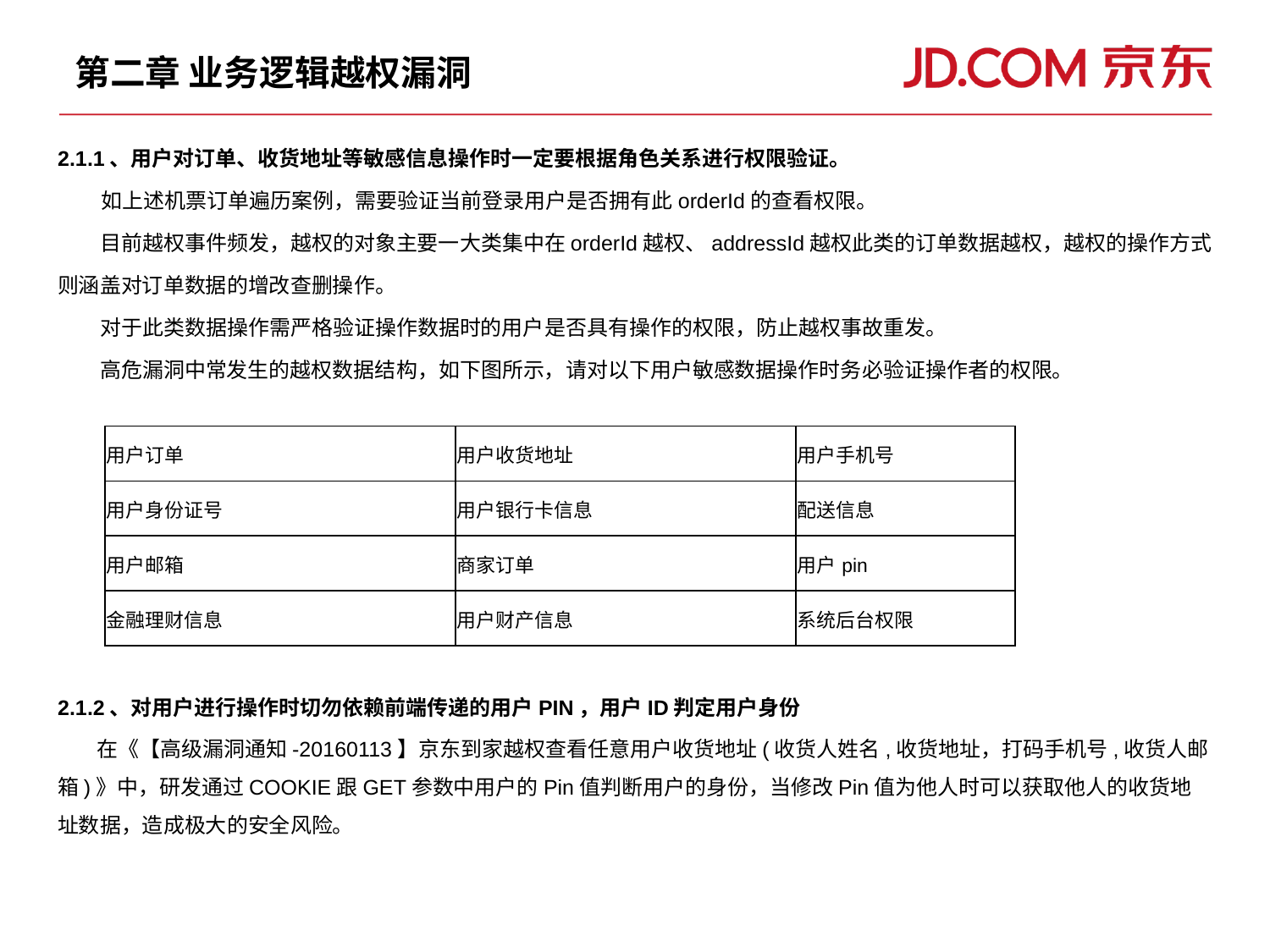

# 第二章 业务逻辑越权漏洞
2.1.1、用户对订单、收货地址等敏感信息操作时一定要根据角色关系进行权限验证。
        如上述机票订单遍历案例，需要验证当前登录用户是否拥有此orderId的查看权限。
        目前越权事件频发，越权的对象主要一大类集中在orderId越权、addressId越权此类的订单数据越权，越权的操作方式
则涵盖对订单数据的增改查删操作。
        对于此类数据操作需严格验证操作数据时的用户是否具有操作的权限，防止越权事故重发。
        高危漏洞中常发生的越权数据结构，如下图所示，请对以下用户敏感数据操作时务必验证操作者的权限。

2.1.2、对用户进行操作时切勿依赖前端传递的用户PIN，用户ID判定用户身份
       在《【高级漏洞通知-20160113】京东到家越权查看任意用户收货地址(收货人姓名,收货地址，打码手机号,收货人邮箱)》中，研发通过COOKIE跟GET参数中用户的Pin值判断用户的身份，当修改Pin值为他人时可以获取他人的收货地址数据，造成极大的安全风险。
| 用户订单 | 用户收货地址 | 用户手机号 |
| --- | --- | --- |
| 用户身份证号 | 用户银行卡信息 | 配送信息 |
| 用户邮箱 | 商家订单 | 用户pin |
| 金融理财信息 | 用户财产信息 | 系统后台权限 |